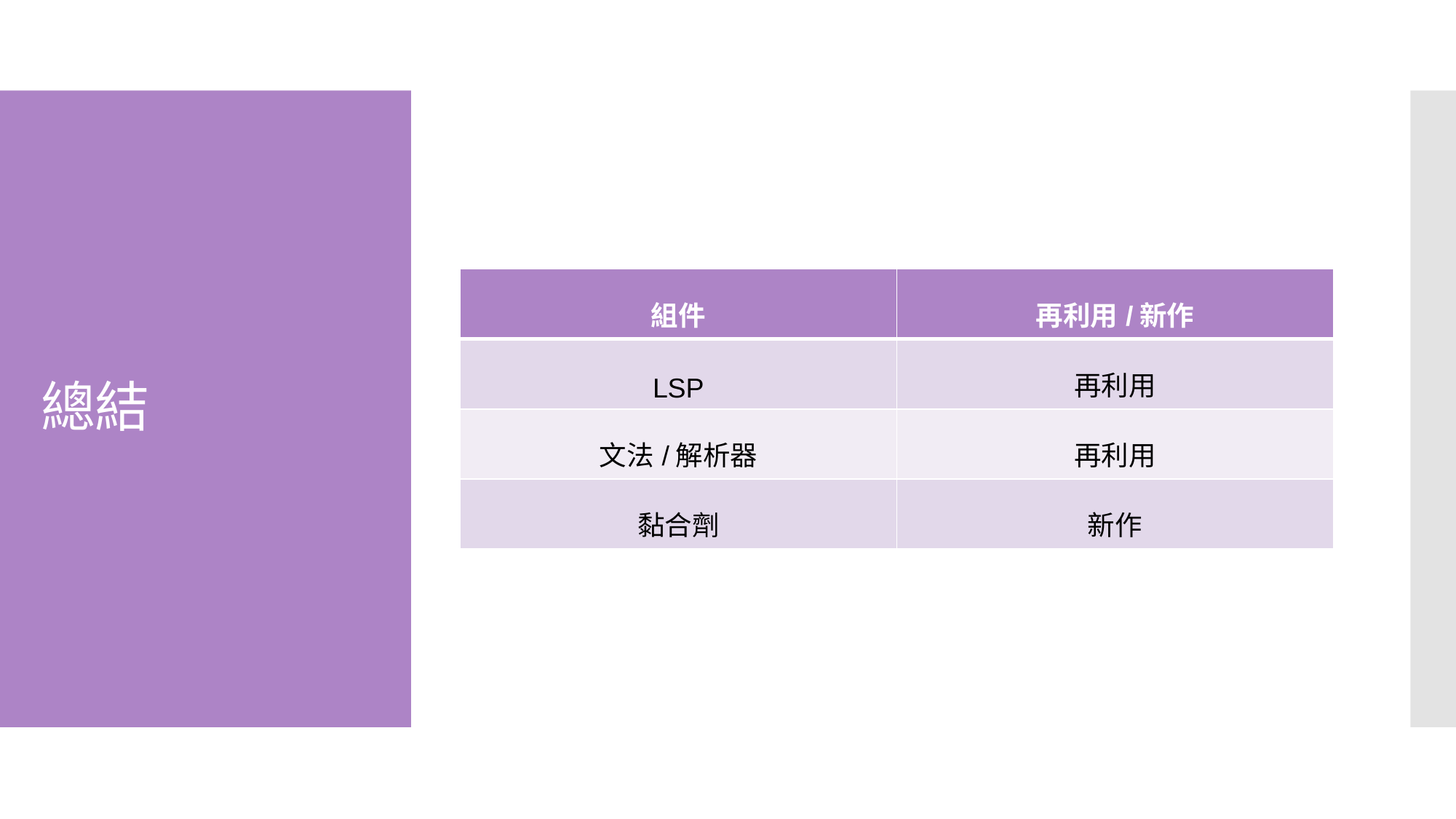

# 總結
| 組件 | 再利用/新作 |
| --- | --- |
| LSP | 再利用 |
| 文法/解析器 | 再利用 |
| 黏合劑 | 新作 |